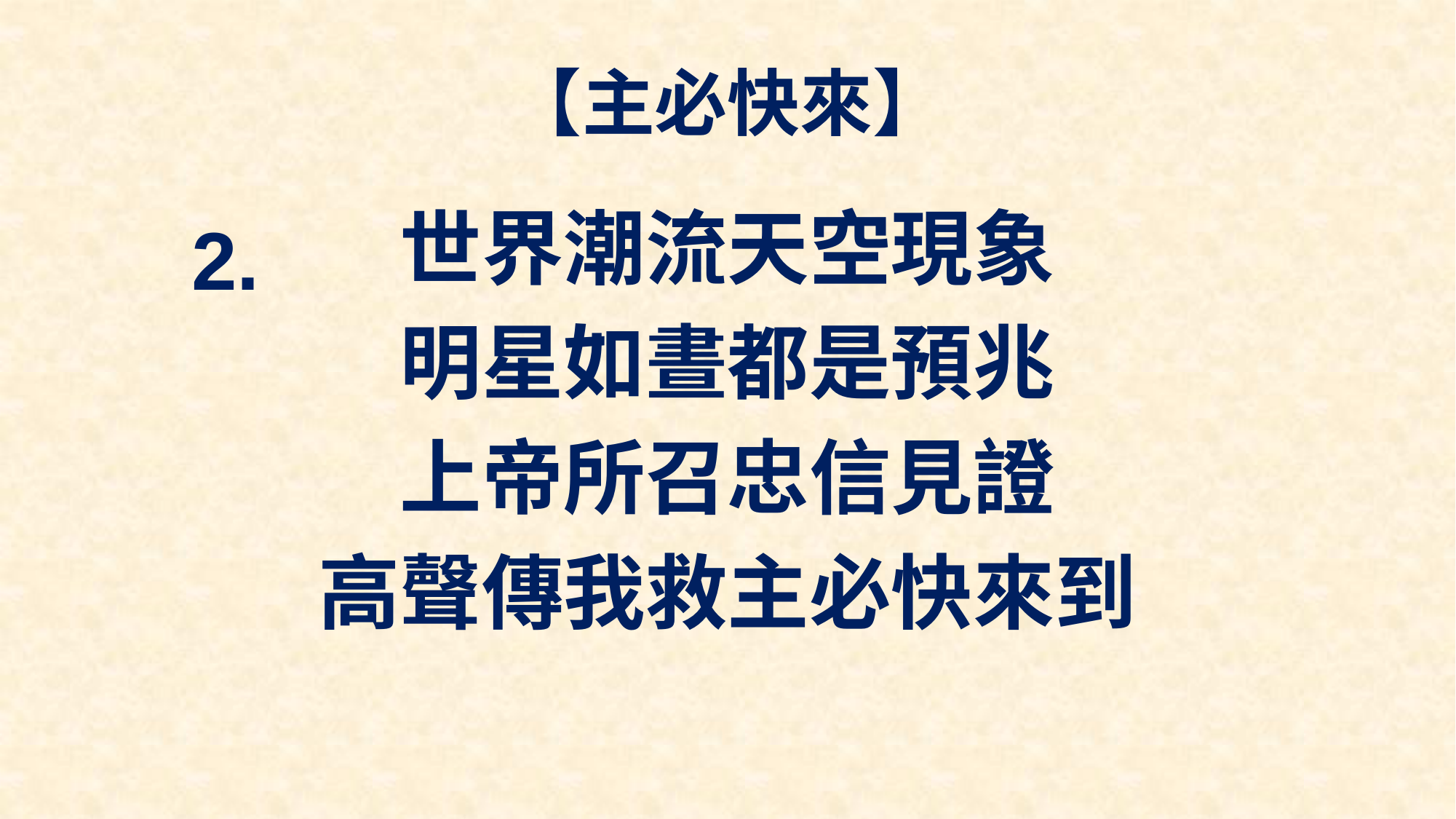

# 【主必快來】
世界潮流天空現象
明星如晝都是預兆
上帝所召忠信見證
高聲傳我救主必快來到
2.